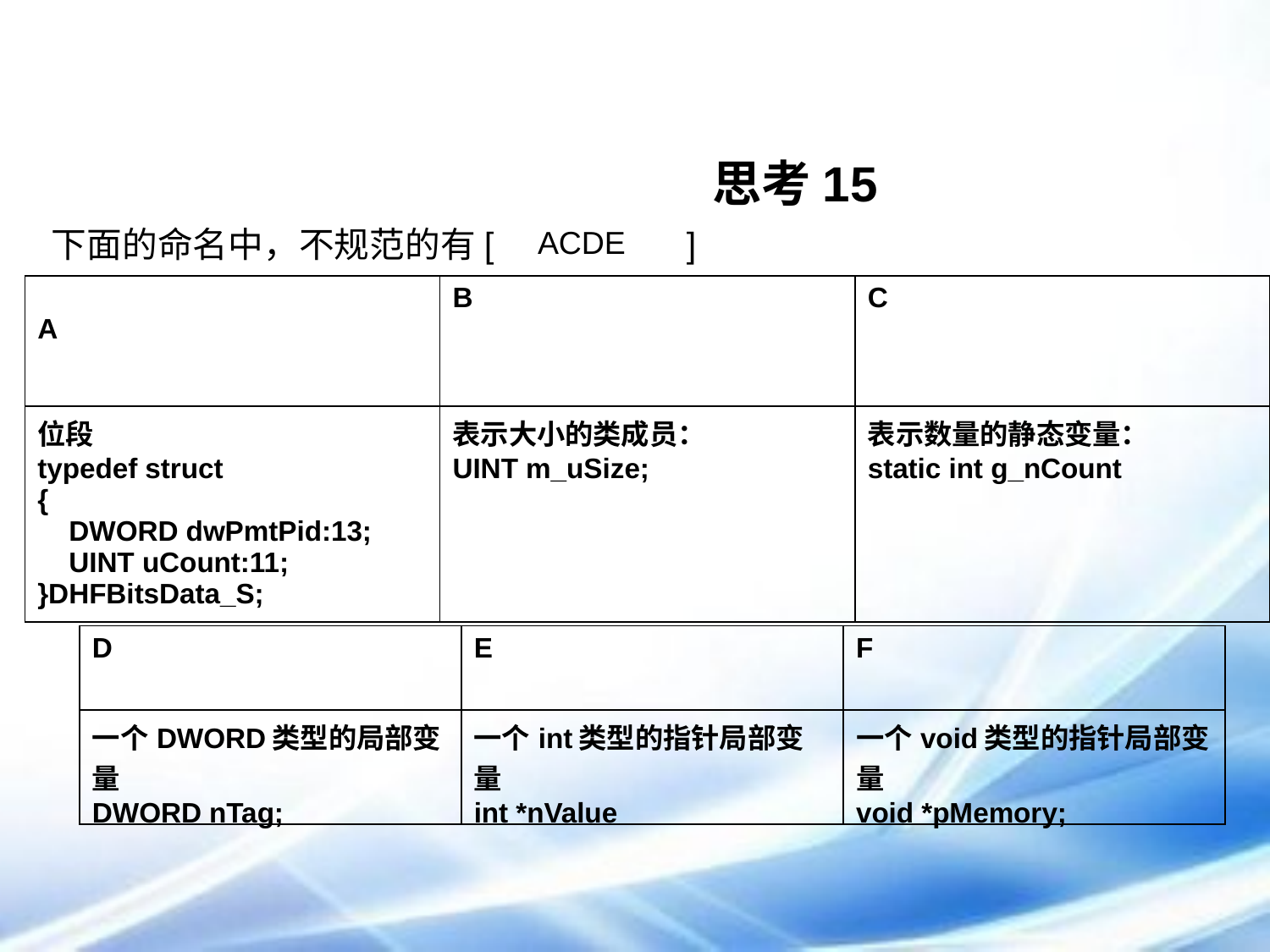

思考15
下面的命名中，不规范的有[		]
ACDE
| A | B | C |
| --- | --- | --- |
| 位段 typedef struct { DWORD dwPmtPid:13; UINT uCount:11; }DHFBitsData\_S; | 表示大小的类成员： UINT m\_uSize; | 表示数量的静态变量： static int g\_nCount |

| D | E | F |
| --- | --- | --- |
| 一个DWORD类型的局部变量 DWORD nTag; | 一个int类型的指针局部变量 int \*nValue | 一个void类型的指针局部变量 void \*pMemory; |